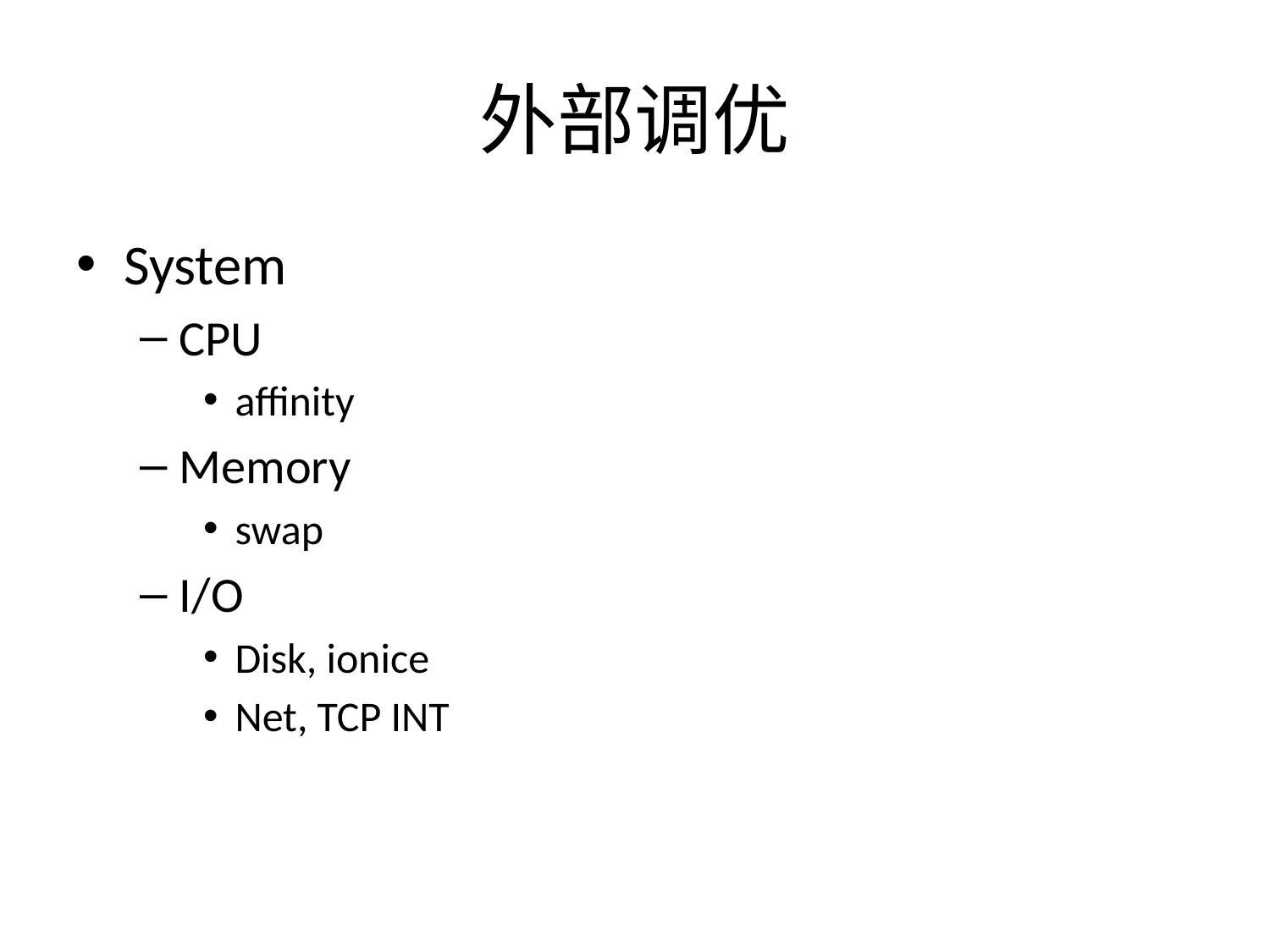

# 外部调优
System
CPU
affinity
Memory
swap
I/O
Disk, ionice
Net, TCP INT